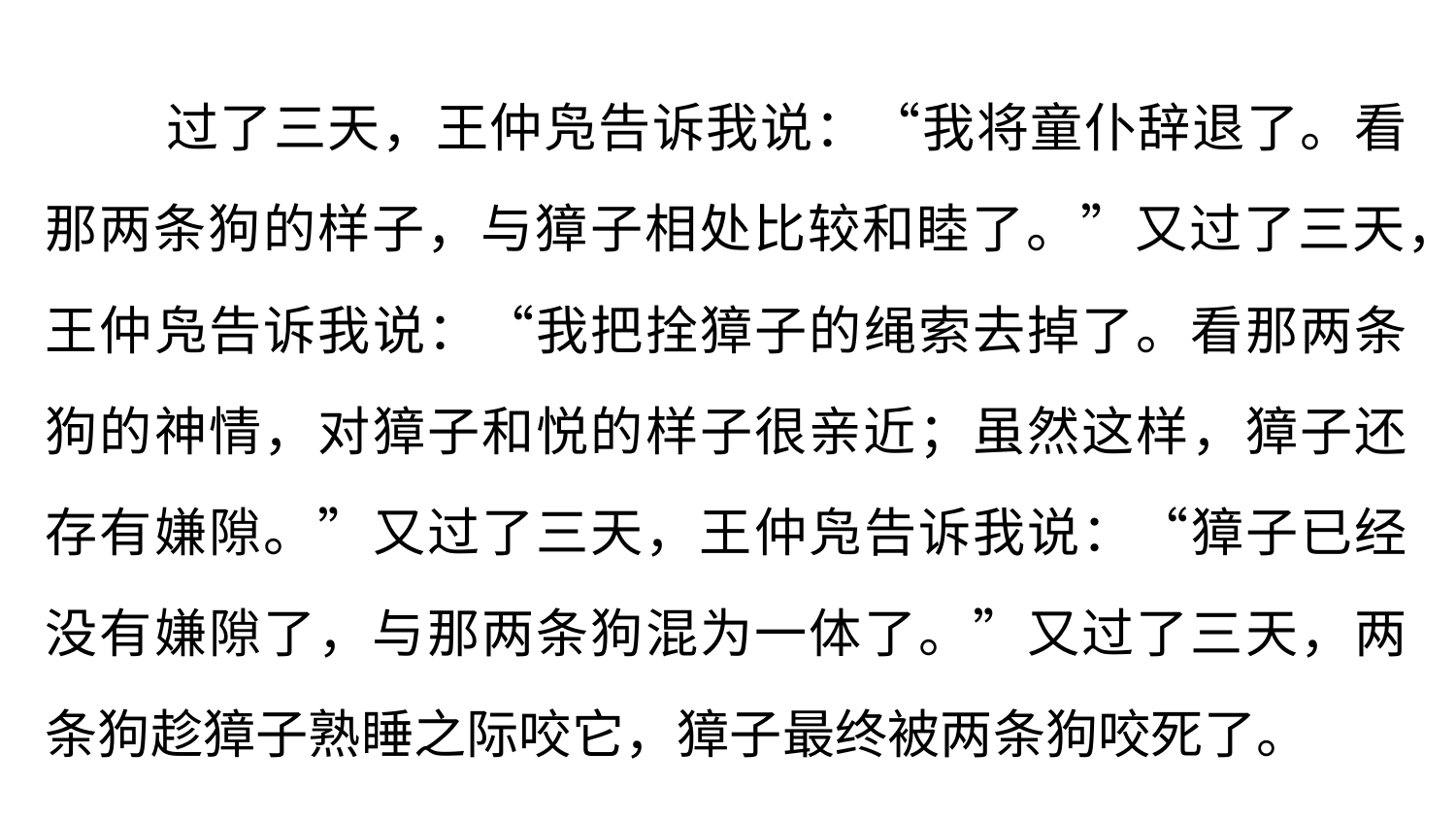

过了三天，王仲凫告诉我说：“我将童仆辞退了。看那两条狗的样子，与獐子相处比较和睦了。”又过了三天，王仲凫告诉我说：“我把拴獐子的绳索去掉了。看那两条狗的神情，对獐子和悦的样子很亲近；虽然这样，獐子还存有嫌隙。”又过了三天，王仲凫告诉我说：“獐子已经没有嫌隙了，与那两条狗混为一体了。”又过了三天，两条狗趁獐子熟睡之际咬它，獐子最终被两条狗咬死了。